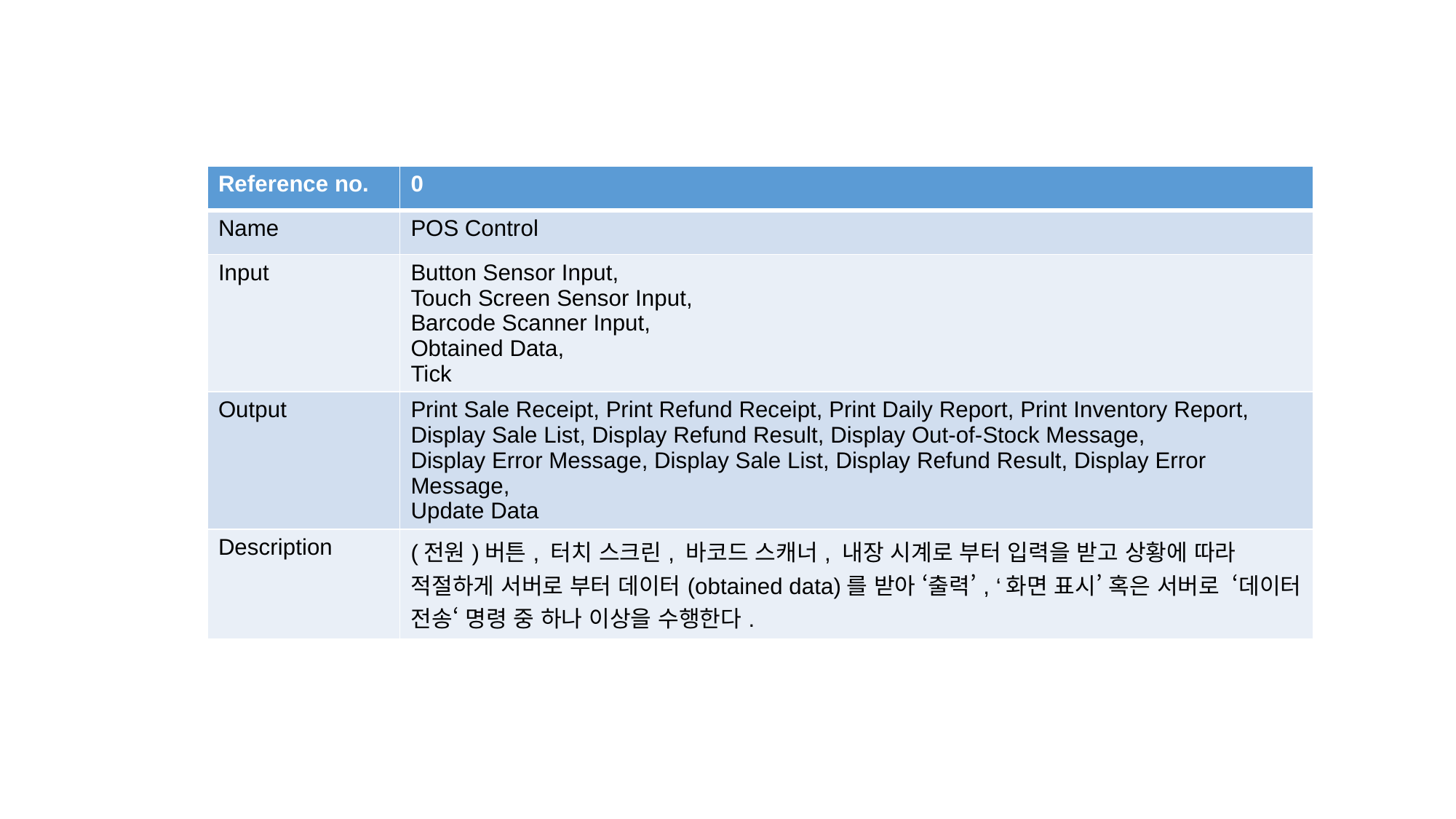

| Reference no. | 0 |
| --- | --- |
| Name | POS Control |
| Input | Button Sensor Input, Touch Screen Sensor Input, Barcode Scanner Input, Obtained Data, Tick |
| Output | Print Sale Receipt, Print Refund Receipt, Print Daily Report, Print Inventory Report, Display Sale List, Display Refund Result, Display Out-of-Stock Message, Display Error Message, Display Sale List, Display Refund Result, Display Error Message, Update Data |
| Description | (전원)버튼, 터치 스크린, 바코드 스캐너, 내장 시계로 부터 입력을 받고 상황에 따라 적절하게 서버로 부터 데이터(obtained data)를 받아 ‘출력’, ‘화면 표시’ 혹은 서버로 ‘데이터 전송‘ 명령 중 하나 이상을 수행한다. |